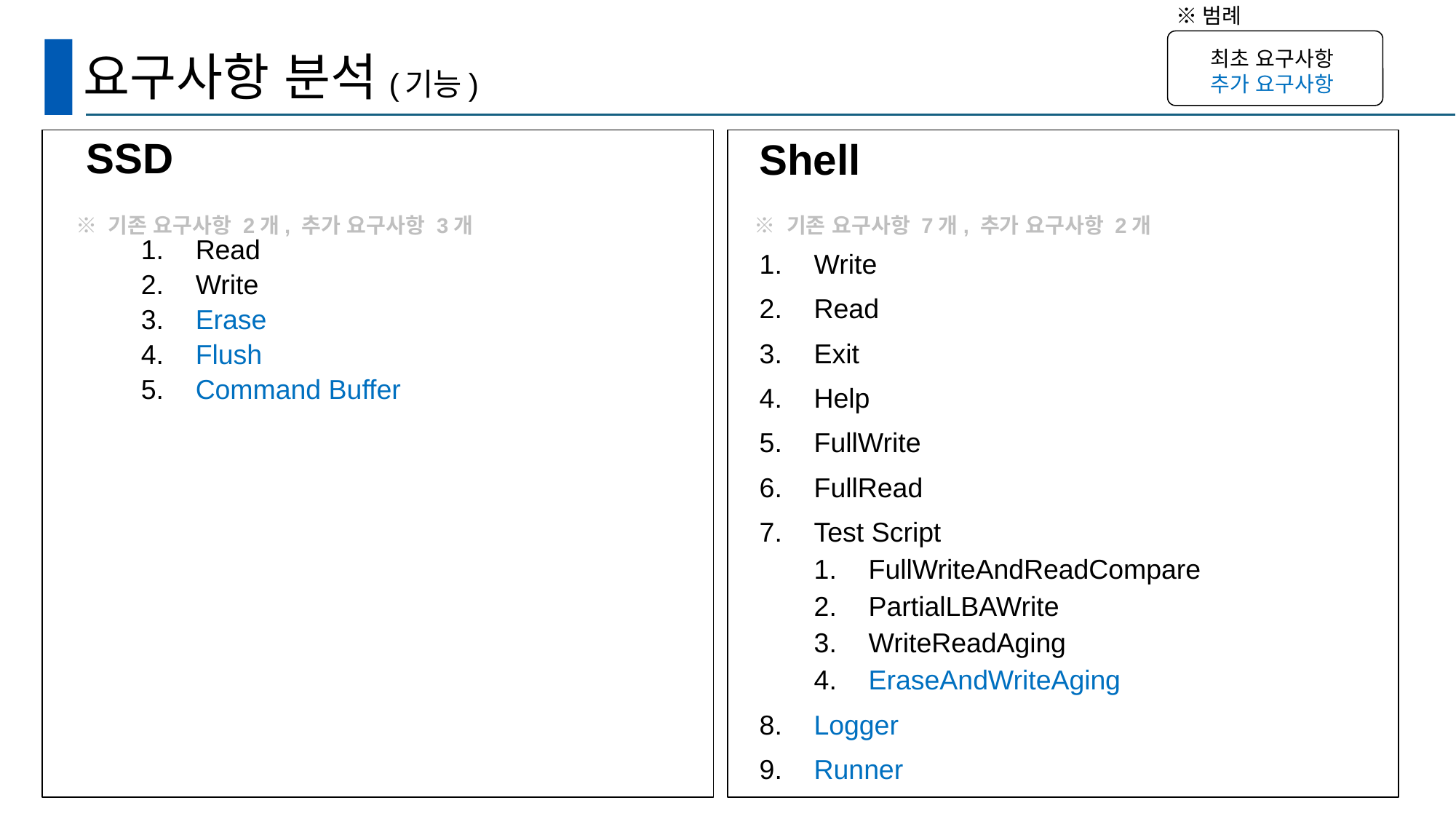

※범례

# 요구사항 분석(기능)
최초 요구사항
추가 요구사항

Shell
Write
Read
Exit
Help
FullWrite
FullRead
Test Script
FullWriteAndReadCompare
PartialLBAWrite
WriteReadAging
EraseAndWriteAging
Logger
Runner

SSD
Read
Write
Erase
Flush
Command Buffer

※ 기존 요구사항 2개, 추가 요구사항 3개
※ 기존 요구사항 7개, 추가 요구사항 2개